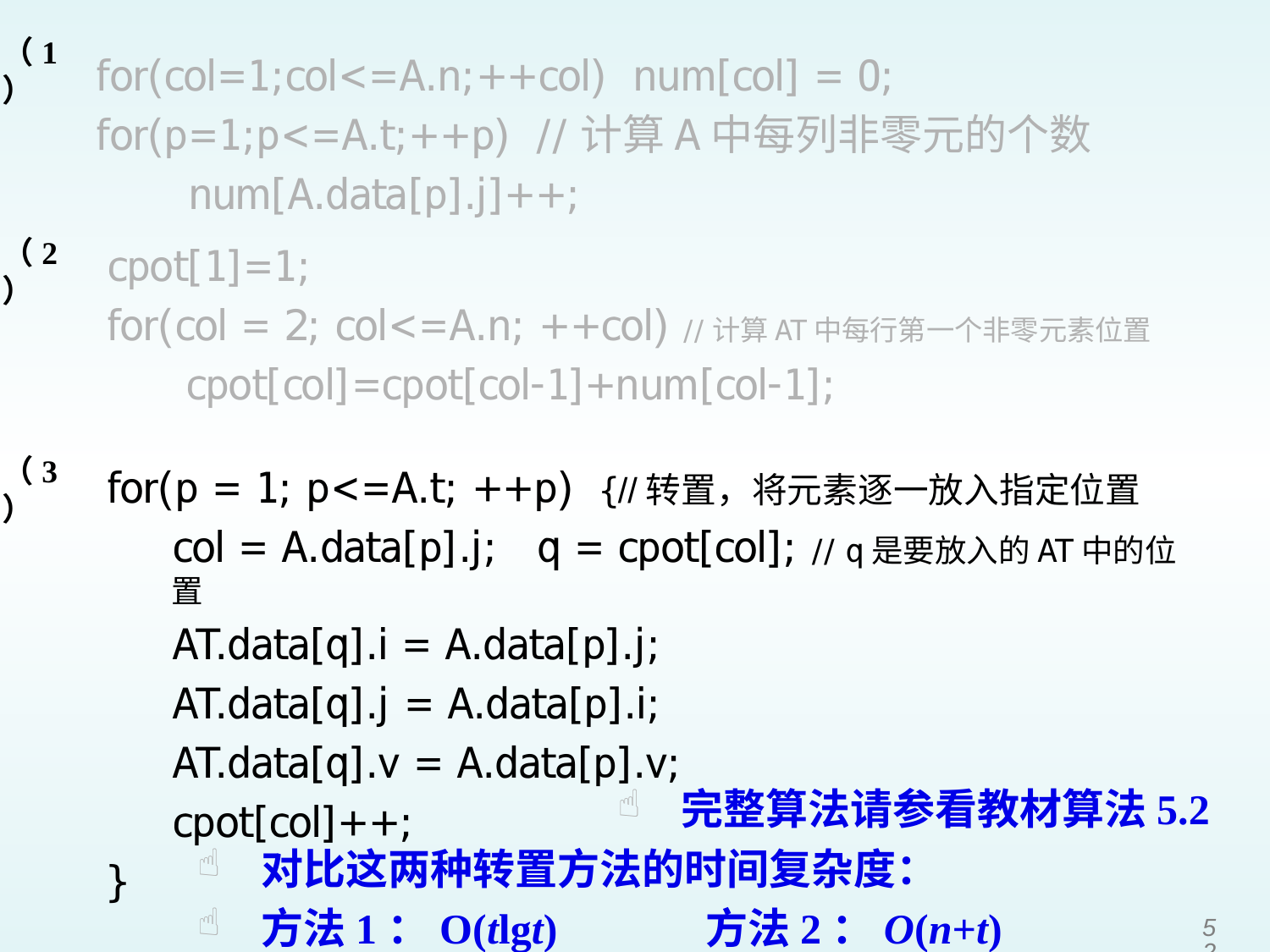

（1）
for(col=1;col<=A.n;++col)  num[col] = 0;
for(p=1;p<=A.t;++p)  //计算A中每列非零元的个数
       num[A.data[p].j]++;
（2）
cpot[1]=1;
for(col = 2; col<=A.n; ++col) //计算AT中每行第一个非零元素位置
      cpot[col]=cpot[col-1]+num[col-1];
（3）
for(p = 1; p<=A.t; ++p)  {//转置，将元素逐一放入指定位置
     col = A.data[p].j;   q = cpot[col]; // q是要放入的AT中的位置
     AT.data[q].i = A.data[p].j;
     AT.data[q].j = A.data[p].i;
     AT.data[q].v = A.data[p].v;
     cpot[col]++;
}
完整算法请参看教材算法5.2
对比这两种转置方法的时间复杂度：
方法1：O(tlgt)             方法2：O(n+t)
52